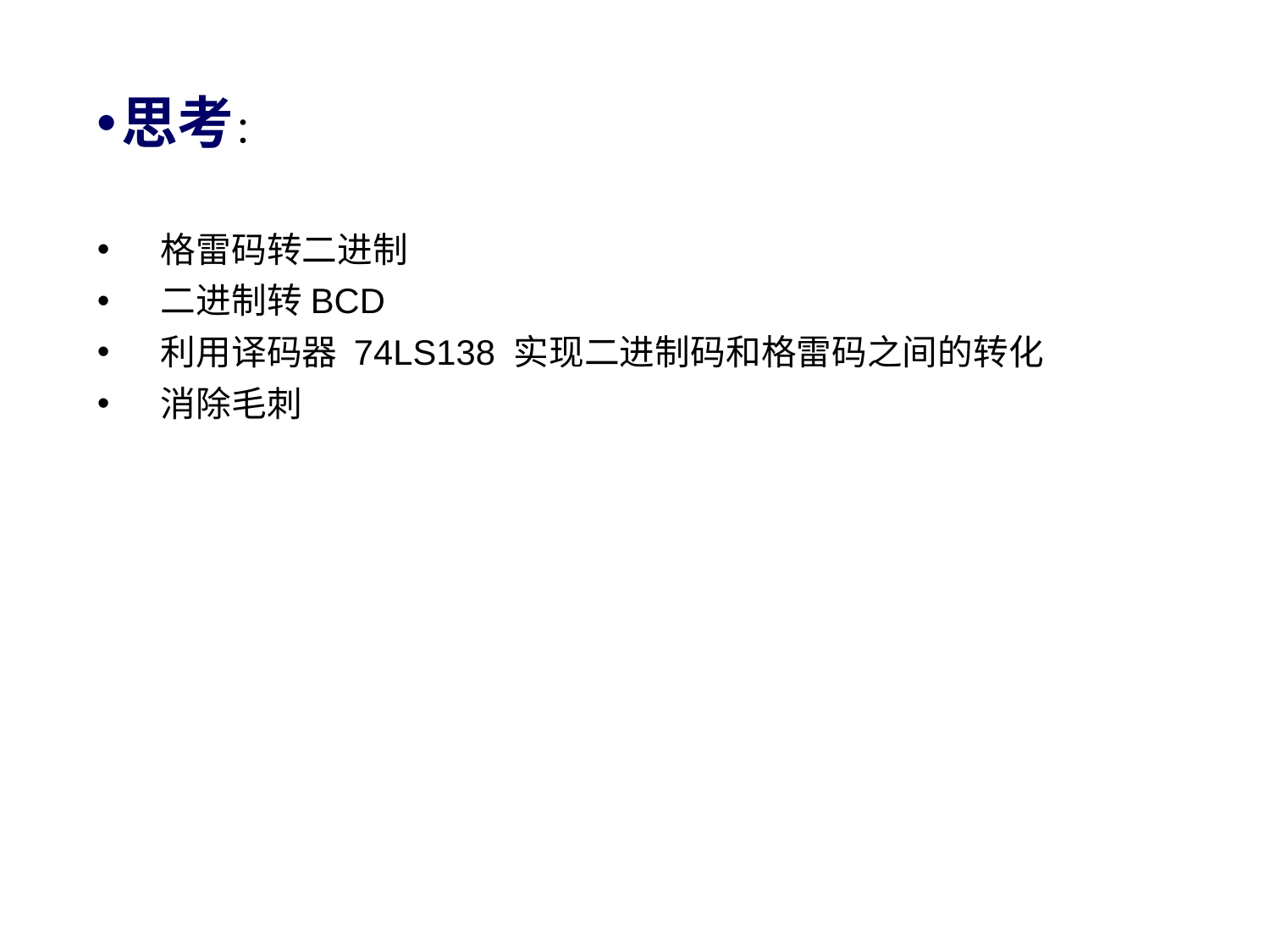

# 思考：

格雷码转二进制
二进制转BCD
利用译码器 74LS138 实现二进制码和格雷码之间的转化
消除毛刺